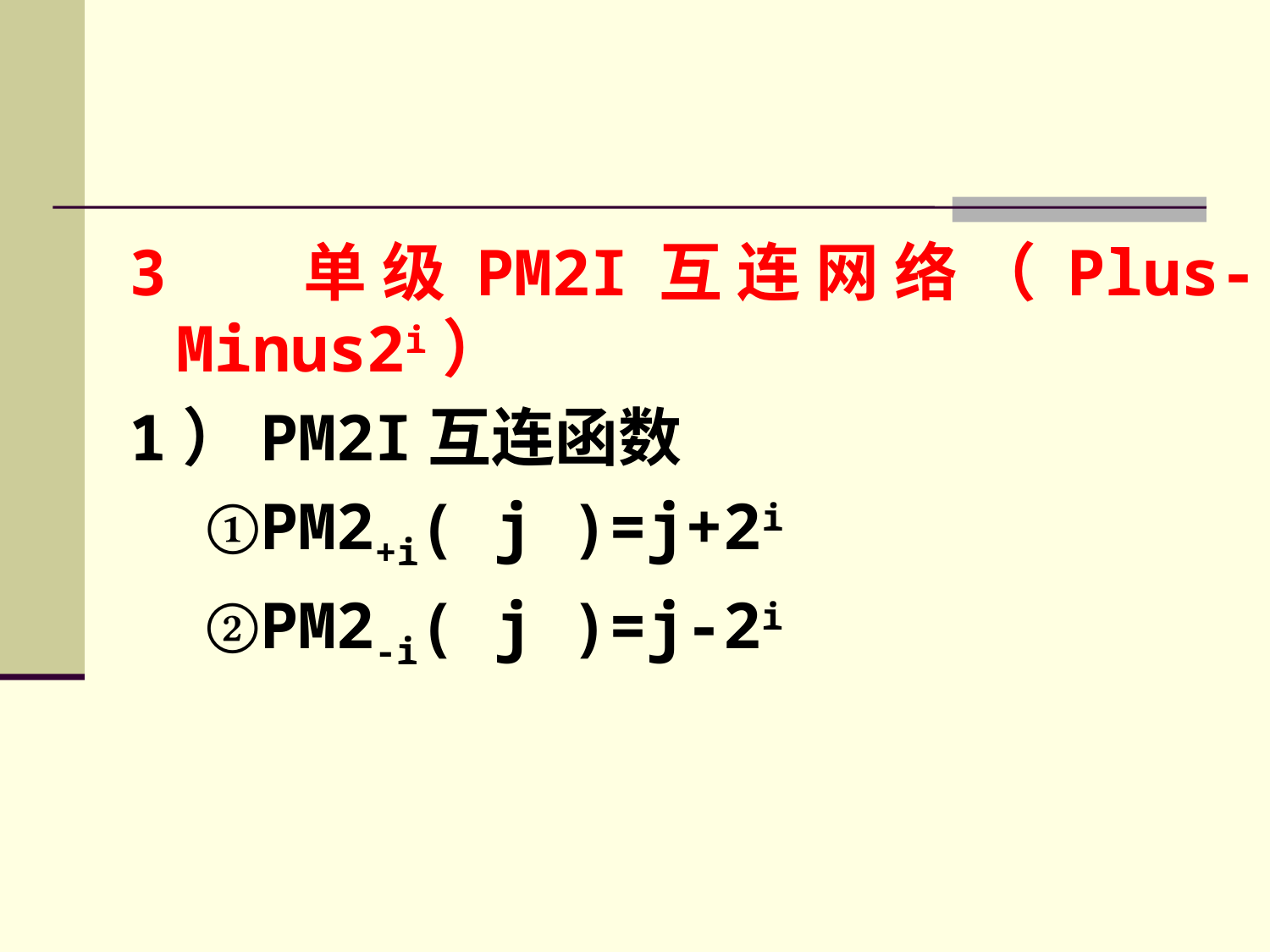

3  单级PM2I互连网络（Plus-Minus2i）
1）PM2I互连函数
  ①PM2+i( j )=j+2i
  ②PM2-i( j )=j-2i

37